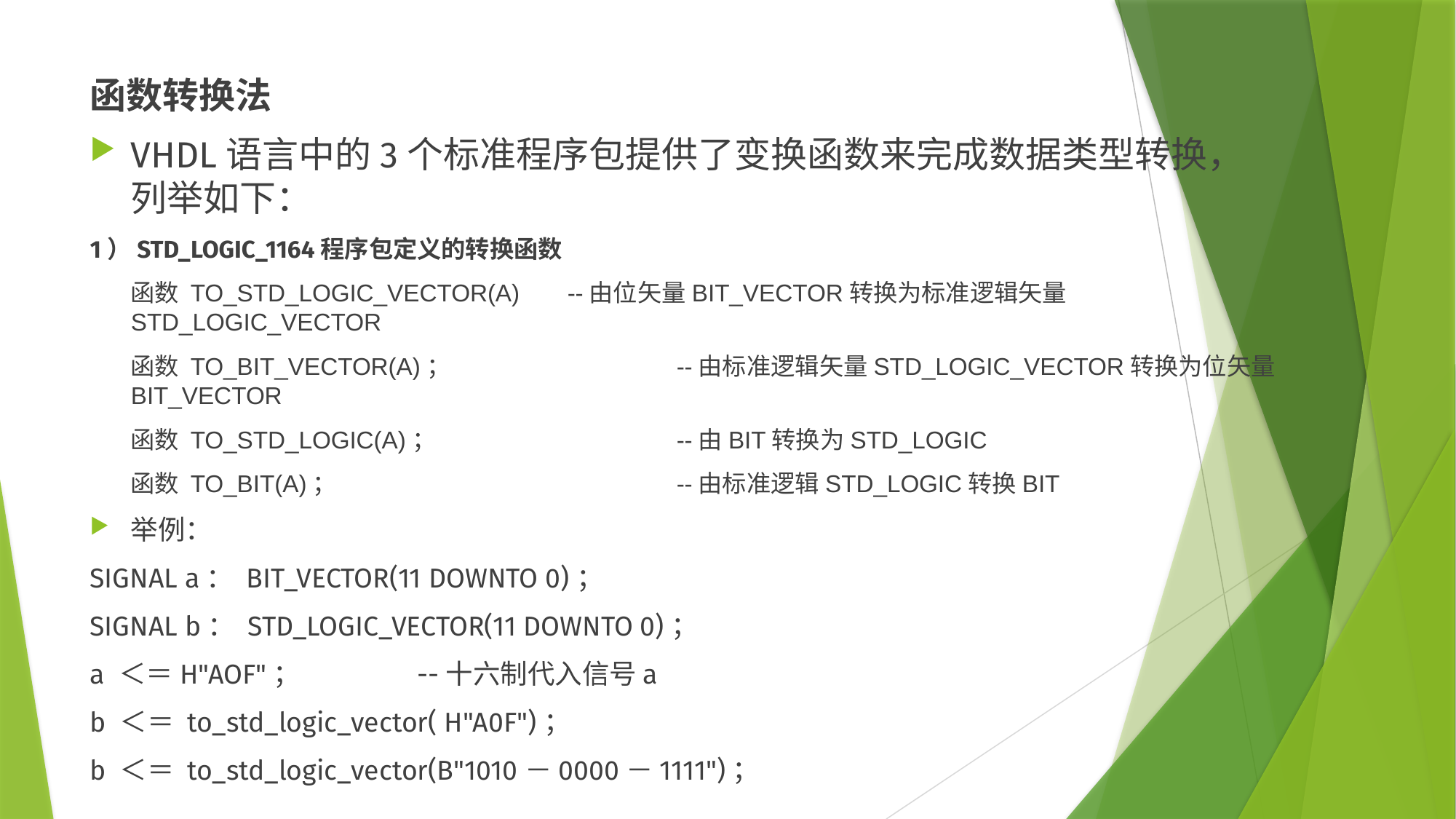

函数转换法
VHDL语言中的3个标准程序包提供了变换函数来完成数据类型转换，列举如下：
1）STD_LOGIC_1164程序包定义的转换函数
	函数 TO_STD_LOGIC_VECTOR(A)	--由位矢量BIT_VECTOR转换为标准逻辑矢量STD_LOGIC_VECTOR
	函数 TO_BIT_VECTOR(A)；     		--由标准逻辑矢量STD_LOGIC_VECTOR转换为位矢量BIT_VECTOR
	函数 TO_STD_LOGIC(A)；     		--由BIT转换为STD_LOGIC
	函数 TO_BIT(A)；          			--由标准逻辑STD_LOGIC转换BIT
举例：
SIGNAL a： BIT_VECTOR(11 DOWNTO 0)；
SIGNAL b： STD_LOGIC_VECTOR(11 DOWNTO 0)；
a ＜＝H"AOF"；            	--十六制代入信号a
b ＜＝ to_std_logic_vector( H"A0F")；
b ＜＝ to_std_logic_vector(B"1010－0000－1111")；